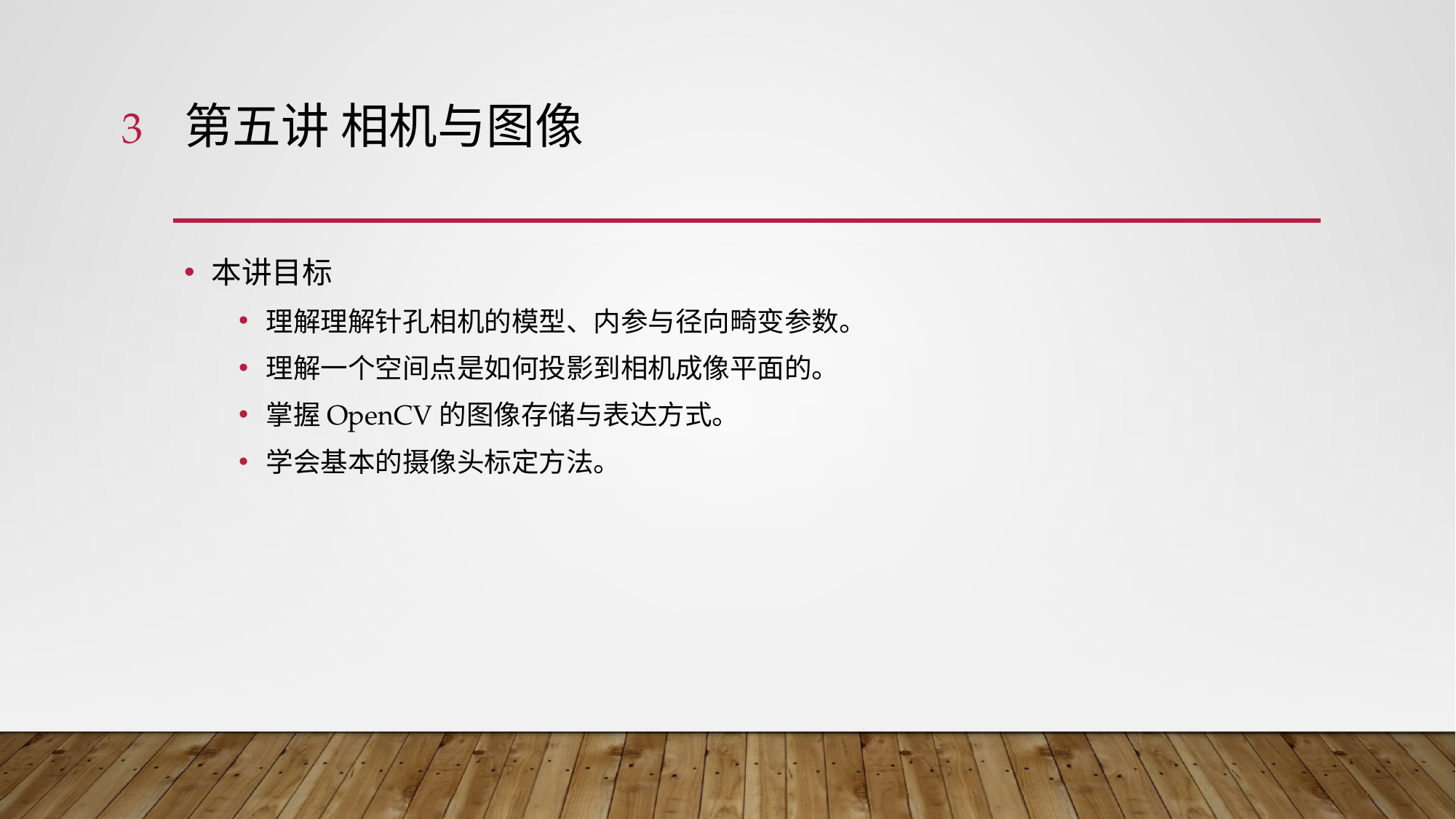

3
# 第五讲 相机与图像
本讲目标
理解理解针孔相机的模型、内参与径向畸变参数。
理解一个空间点是如何投影到相机成像平面的。
掌握OpenCV的图像存储与表达方式。
学会基本的摄像头标定方法。